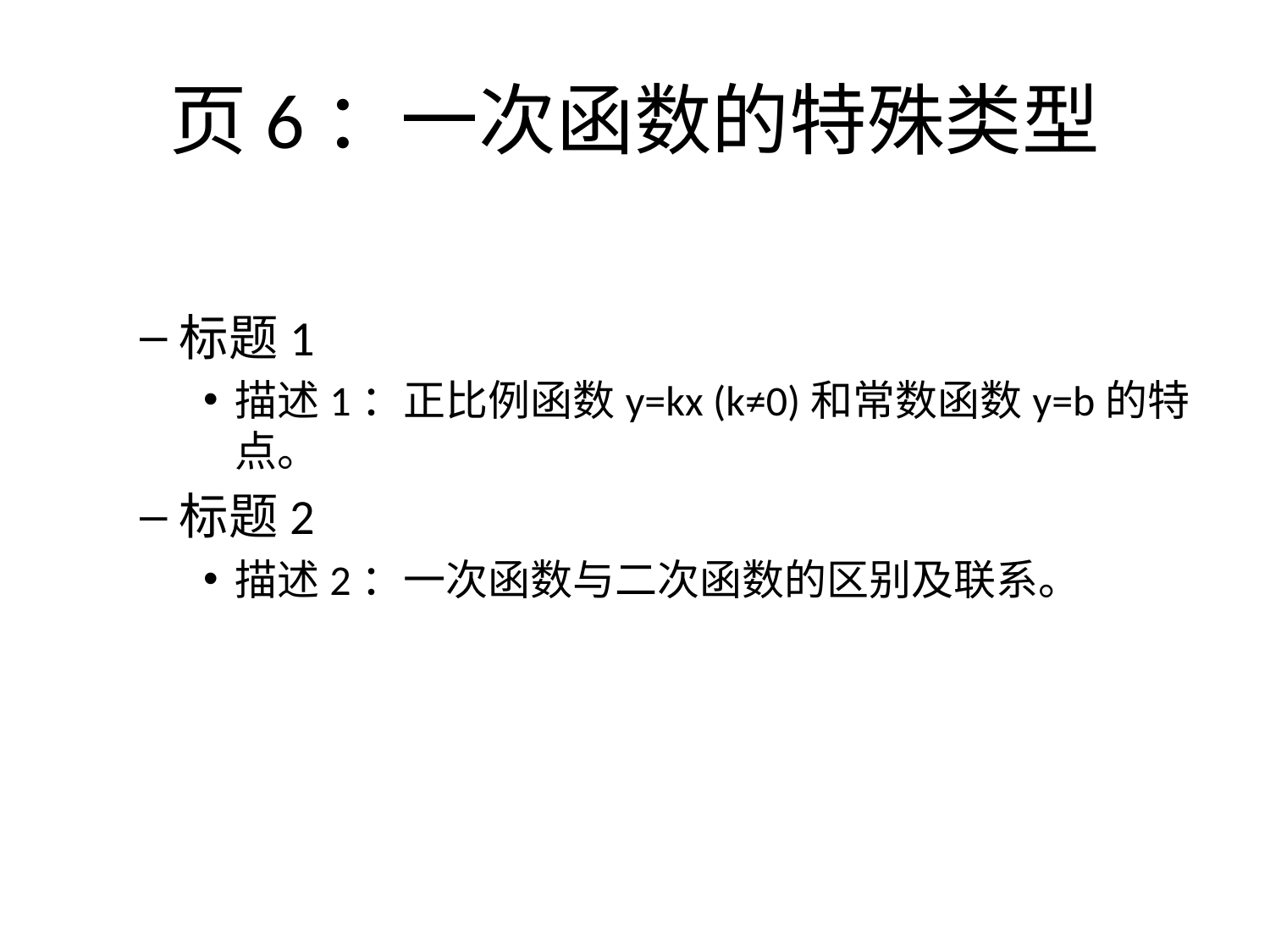

# 页6：一次函数的特殊类型

标题1
描述1：正比例函数y=kx (k≠0)和常数函数y=b的特点。
标题2
描述2：一次函数与二次函数的区别及联系。